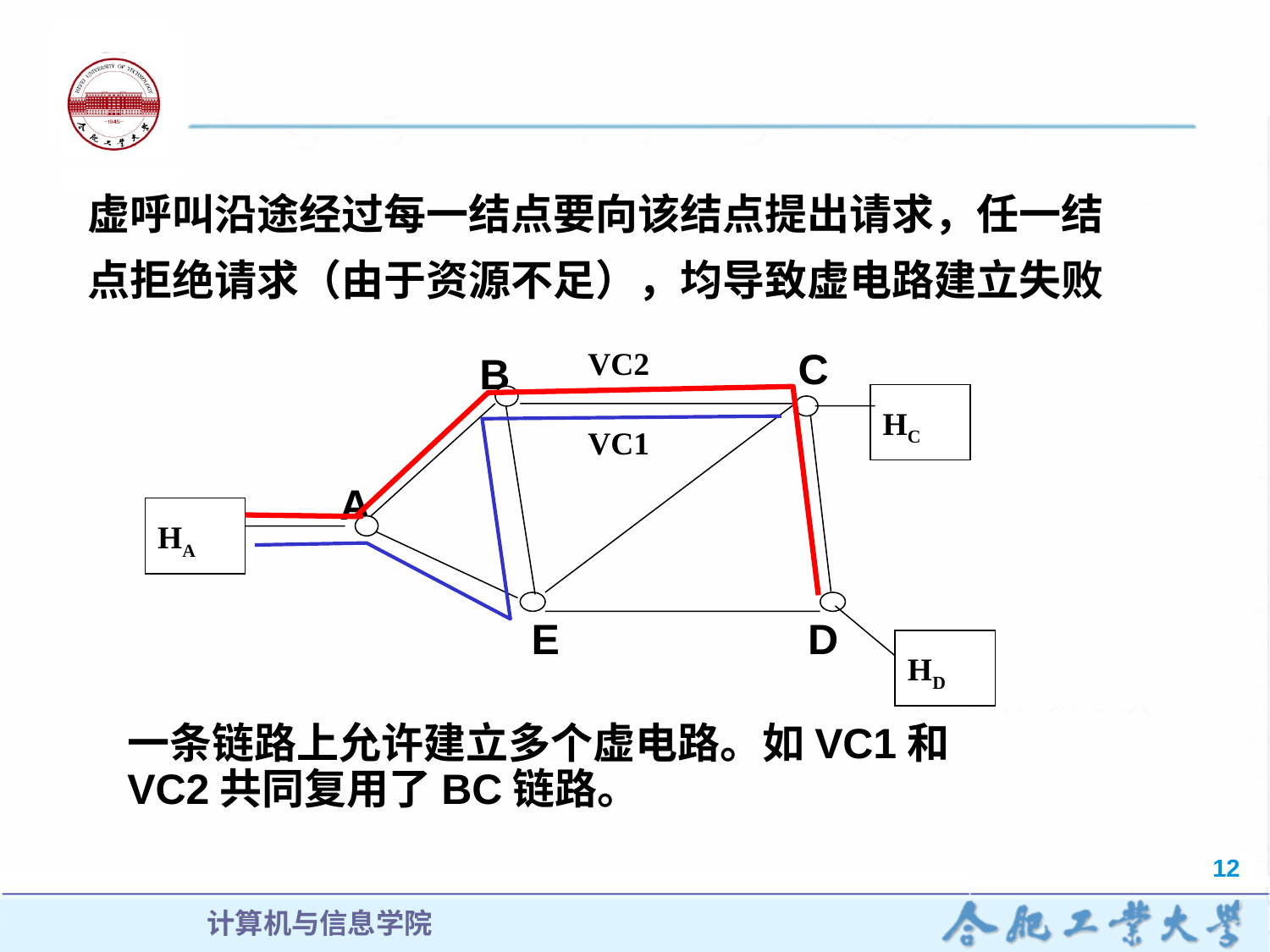

#
虚呼叫沿途经过每一结点要向该结点提出请求，任一结点拒绝请求（由于资源不足），均导致虚电路建立失败
 B
VC2
C
HC

VC1

 A
HA

  E
D

HD
一条链路上允许建立多个虚电路。如VC1和VC2共同复用了BC链路。